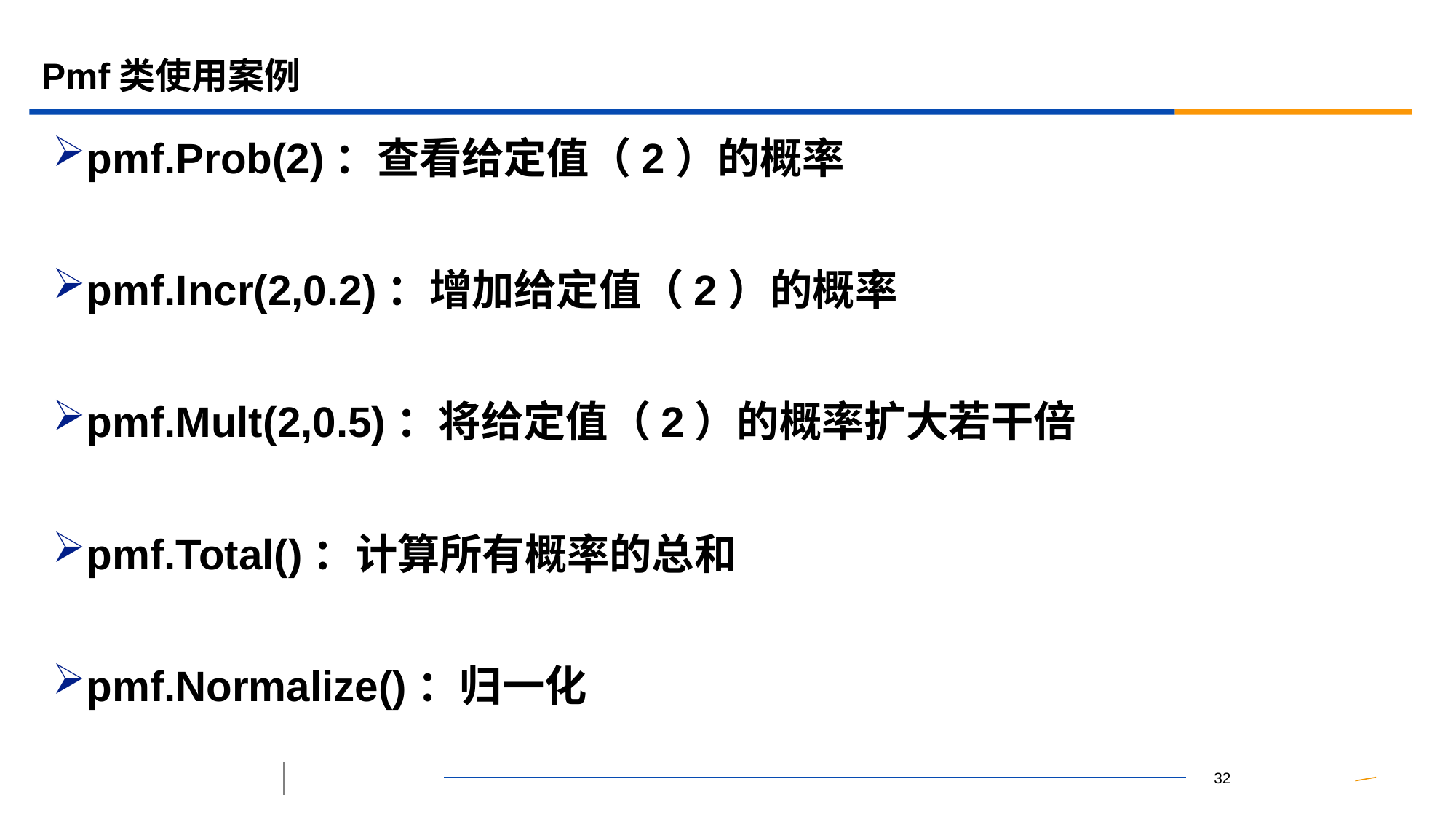

# Pmf类使用案例
pmf.Prob(2)：查看给定值（2）的概率

pmf.Incr(2,0.2)：增加给定值（2）的概率

pmf.Mult(2,0.5)：将给定值（2）的概率扩大若干倍

pmf.Total()：计算所有概率的总和

pmf.Normalize()：归一化